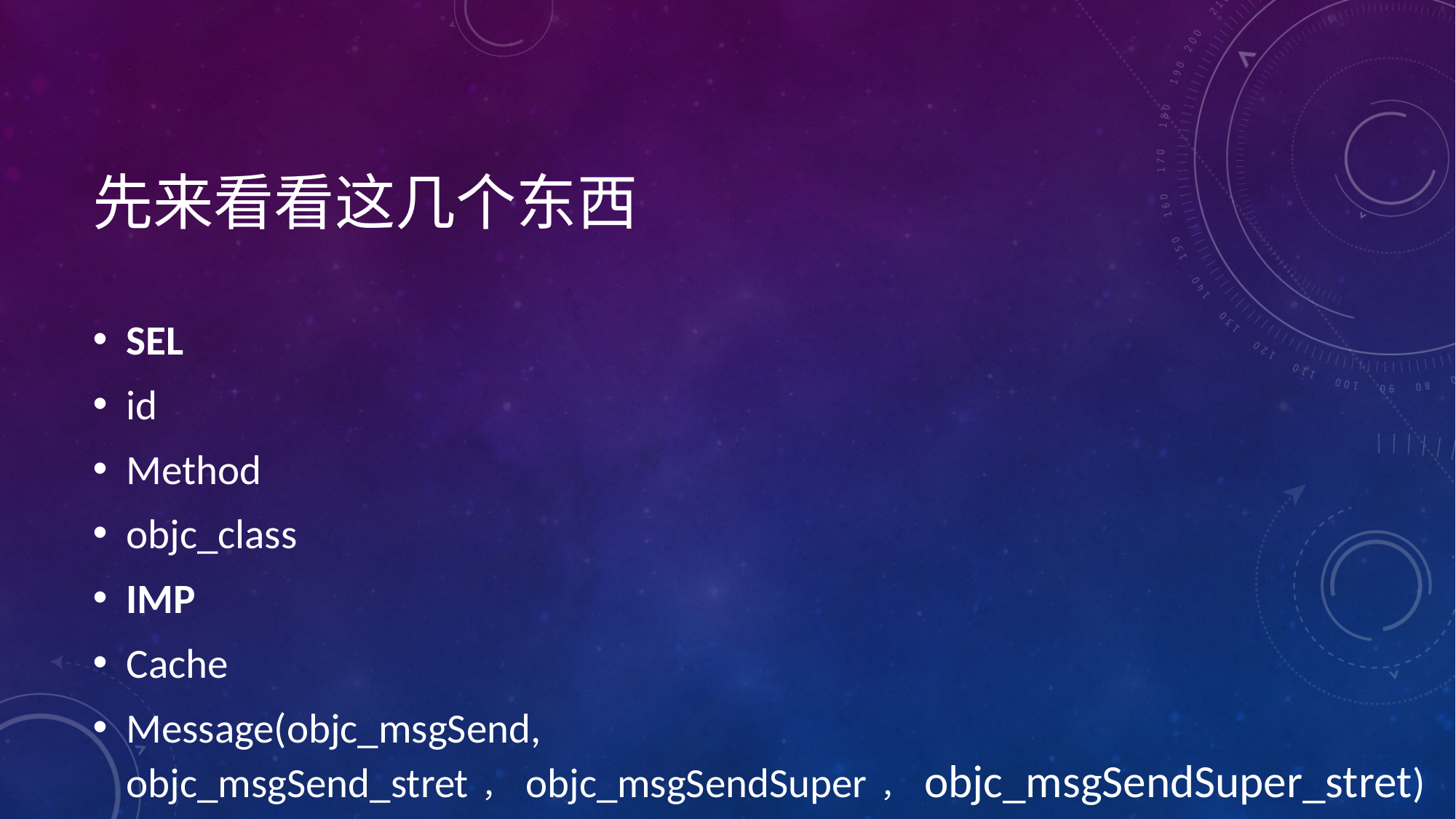

先来看看这几个东西

SEL
id
Method
objc_class
IMP
Cache
Message(objc_msgSend, objc_msgSend_stret ， objc_msgSendSuper ， objc_msgSendSuper_stret)